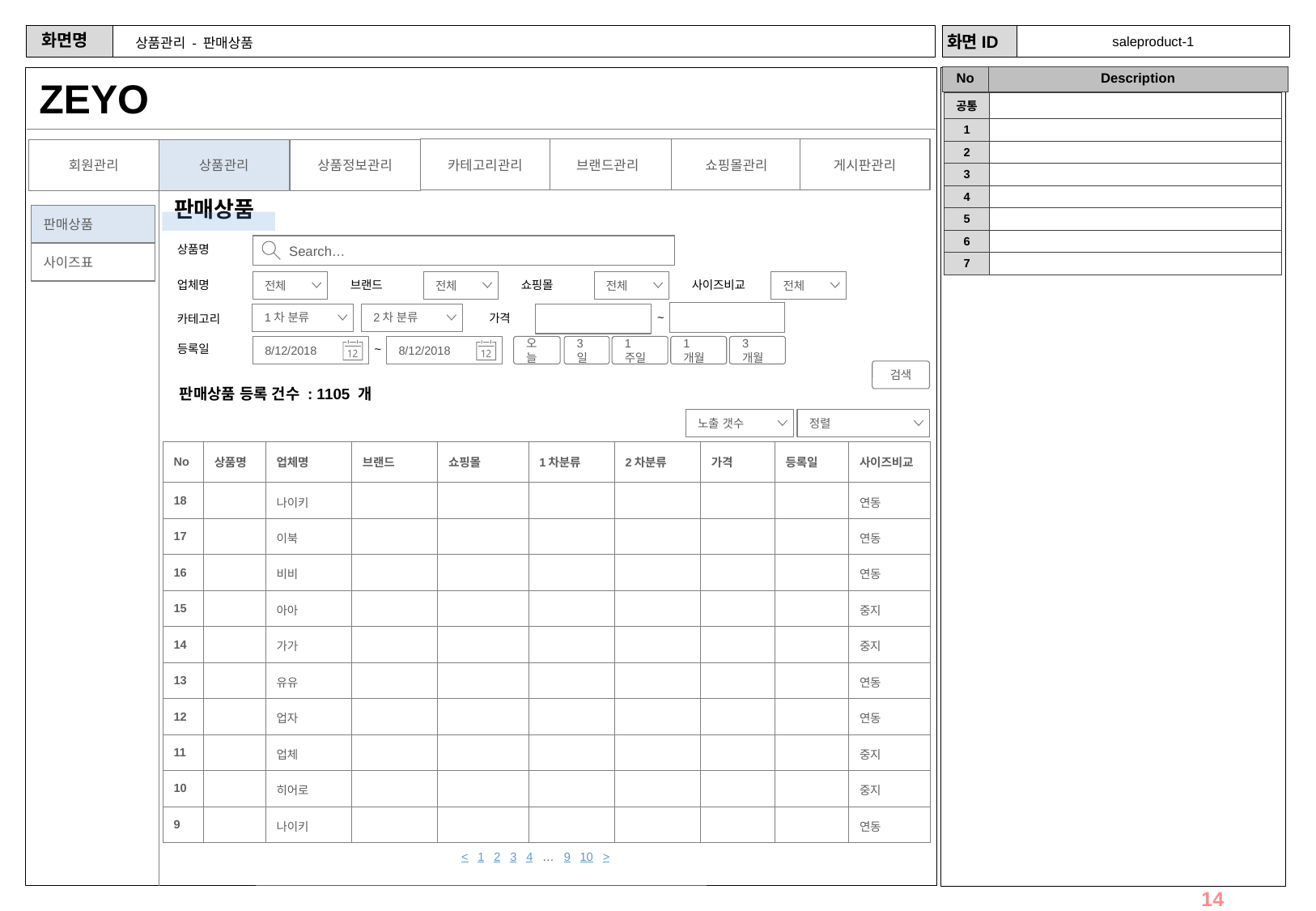

saleproduct-1
# 상품관리 - 판매상품
ZEYO
| 공통 |  |
| --- | --- |
| 1 |  |
| 2 |  |
| 3 |  |
| 4 |  |
| 5 |  |
| 6 |  |
| 7 |  |
카테고리관리
브랜드관리
쇼핑몰관리
게시판관리
회원관리
상품관리
상품정보관리
판매상품

판매상품
Search…

상품명
사이즈표
전체

전체

브랜드
전체

쇼핑몰
전체

사이즈비교
업체명

~
가격
1차 분류

2차 분류

카테고리
등록일
~
8/12/2018

8/12/2018

오늘
3일
1주일
1개월
3개월
검색
판매상품 등록 건수 : 1105 개
노출 갯수

정렬

| No | 상품명 | 업체명 | 브랜드 | 쇼핑몰 | 1차분류 | 2차분류 | 가격 | 등록일 | 사이즈비교 |
| --- | --- | --- | --- | --- | --- | --- | --- | --- | --- |
| 18 |  | 나이키 |  |  |  |  |  |  | 연동 |
| 17 |  | 이북 |  |  |  |  |  |  | 연동 |
| 16 |  | 비비 |  |  |  |  |  |  | 연동 |
| 15 |  | 아아 |  |  |  |  |  |  | 중지 |
| 14 |  | 가가 |  |  |  |  |  |  | 중지 |
| 13 |  | 유유 |  |  |  |  |  |  | 연동 |
| 12 |  | 업자 |  |  |  |  |  |  | 연동 |
| 11 |  | 업체 |  |  |  |  |  |  | 중지 |
| 10 |  | 히어로 |  |  |  |  |  |  | 중지 |
| 9 |  | 나이키 |  |  |  |  |  |  | 연동 |
<   1   2   3   4   …   9   10   >
14